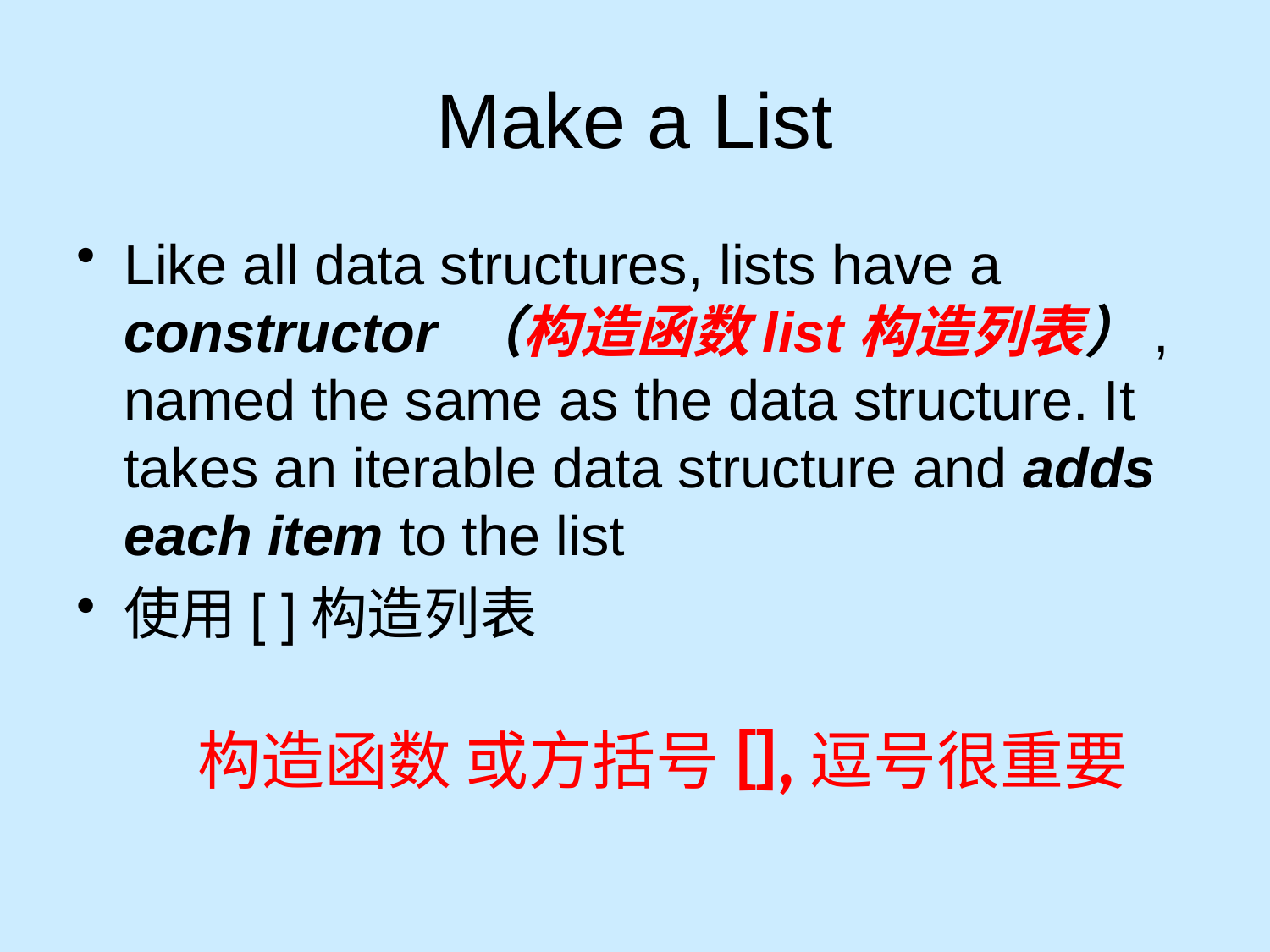

# Make a List
Like all data structures, lists have a constructor （构造函数list构造列表）, named the same as the data structure. It takes an iterable data structure and adds each item to the list
使用[ ]构造列表
构造函数 或方括号[],逗号很重要